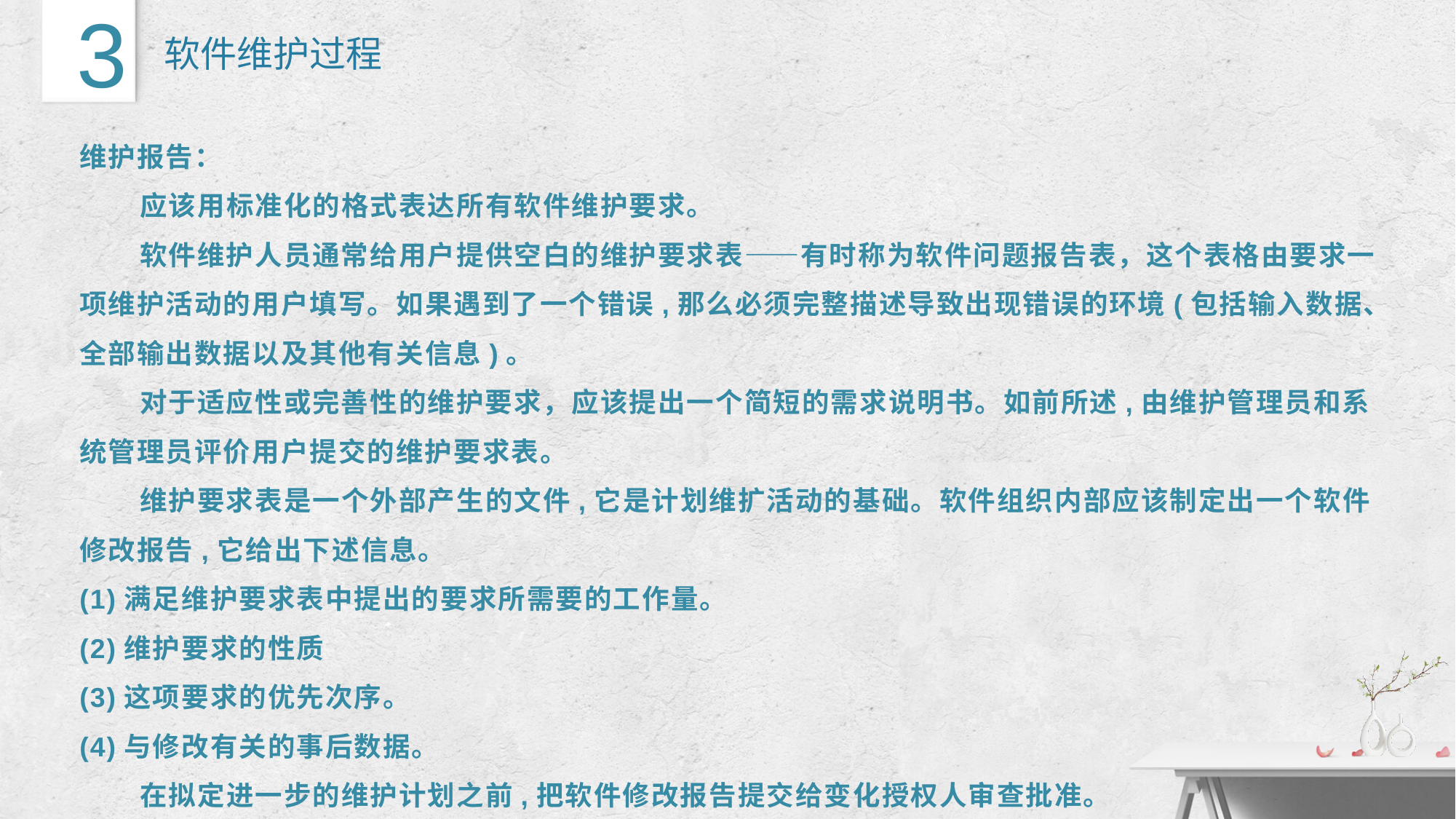

3
软件维护过程
维护报告：
       应该用标准化的格式表达所有软件维护要求。
       软件维护人员通常给用户提供空白的维护要求表——有时称为软件问题报告表，这个表格由要求一项维护活动的用户填写。如果遇到了一个错误,那么必须完整描述导致出现错误的环境(包括输入数据、全部输出数据以及其他有关信息)。
       对于适应性或完善性的维护要求，应该提出一个简短的需求说明书。如前所述,由维护管理员和系统管理员评价用户提交的维护要求表。
       维护要求表是一个外部产生的文件,它是计划维扩活动的基础。软件组织内部应该制定出一个软件修改报告,它给出下述信息。
(1)满足维护要求表中提出的要求所需要的工作量。
(2)维护要求的性质
(3)这项要求的优先次序。
(4)与修改有关的事后数据。
       在拟定进一步的维护计划之前,把软件修改报告提交给变化授权人审查批准。